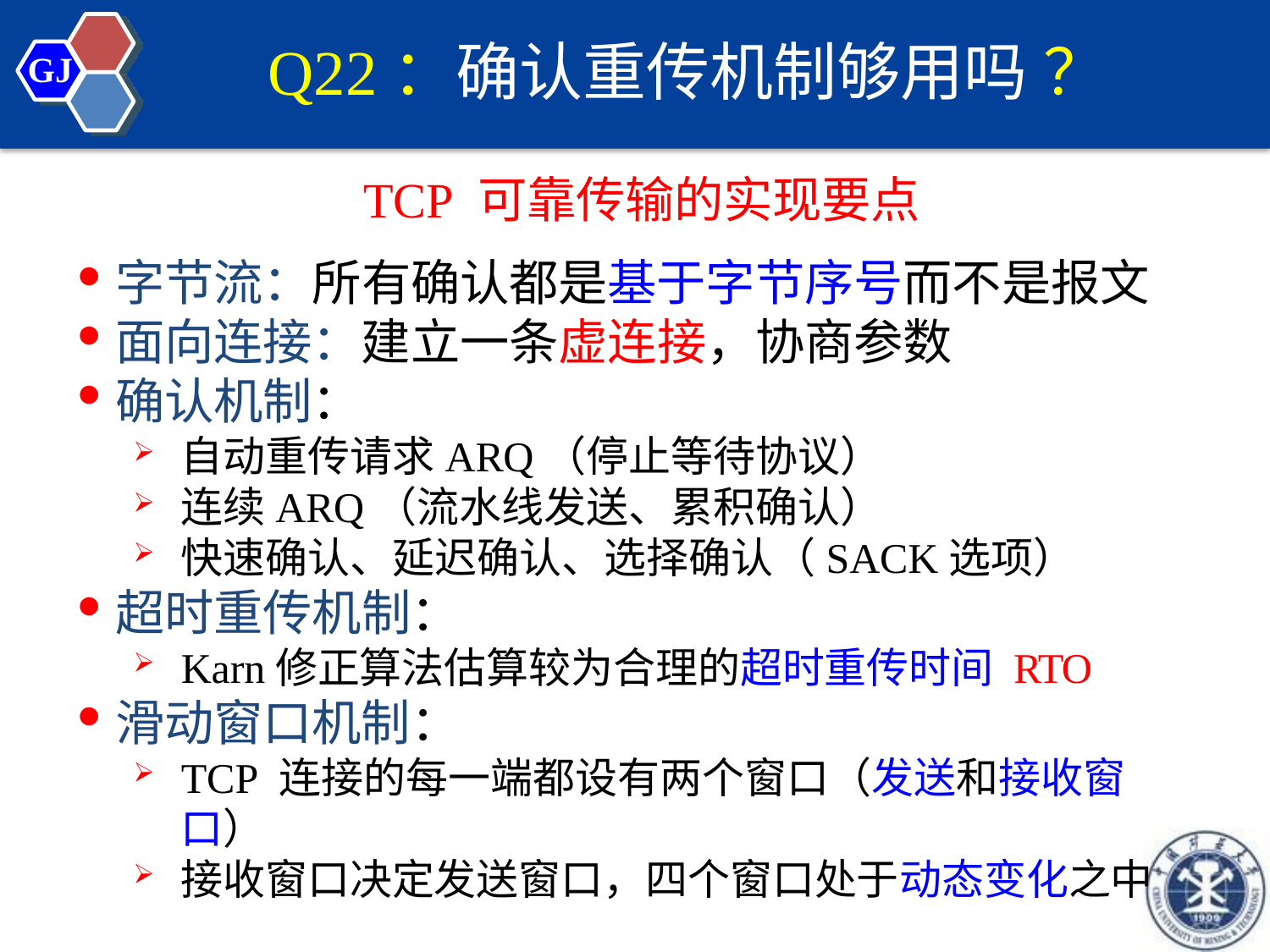

# Q22：确认重传机制够用吗？
GJ
TCP 可靠传输的实现要点
字节流：所有确认都是基于字节序号而不是报文
面向连接：建立一条虚连接，协商参数
确认机制：
自动重传请求ARQ（停止等待协议）
连续ARQ（流水线发送、累积确认）
快速确认、延迟确认、选择确认（SACK选项）
超时重传机制：
Karn修正算法估算较为合理的超时重传时间 RTO
滑动窗口机制：
TCP 连接的每一端都设有两个窗口（发送和接收窗口）
接收窗口决定发送窗口，四个窗口处于动态变化之中